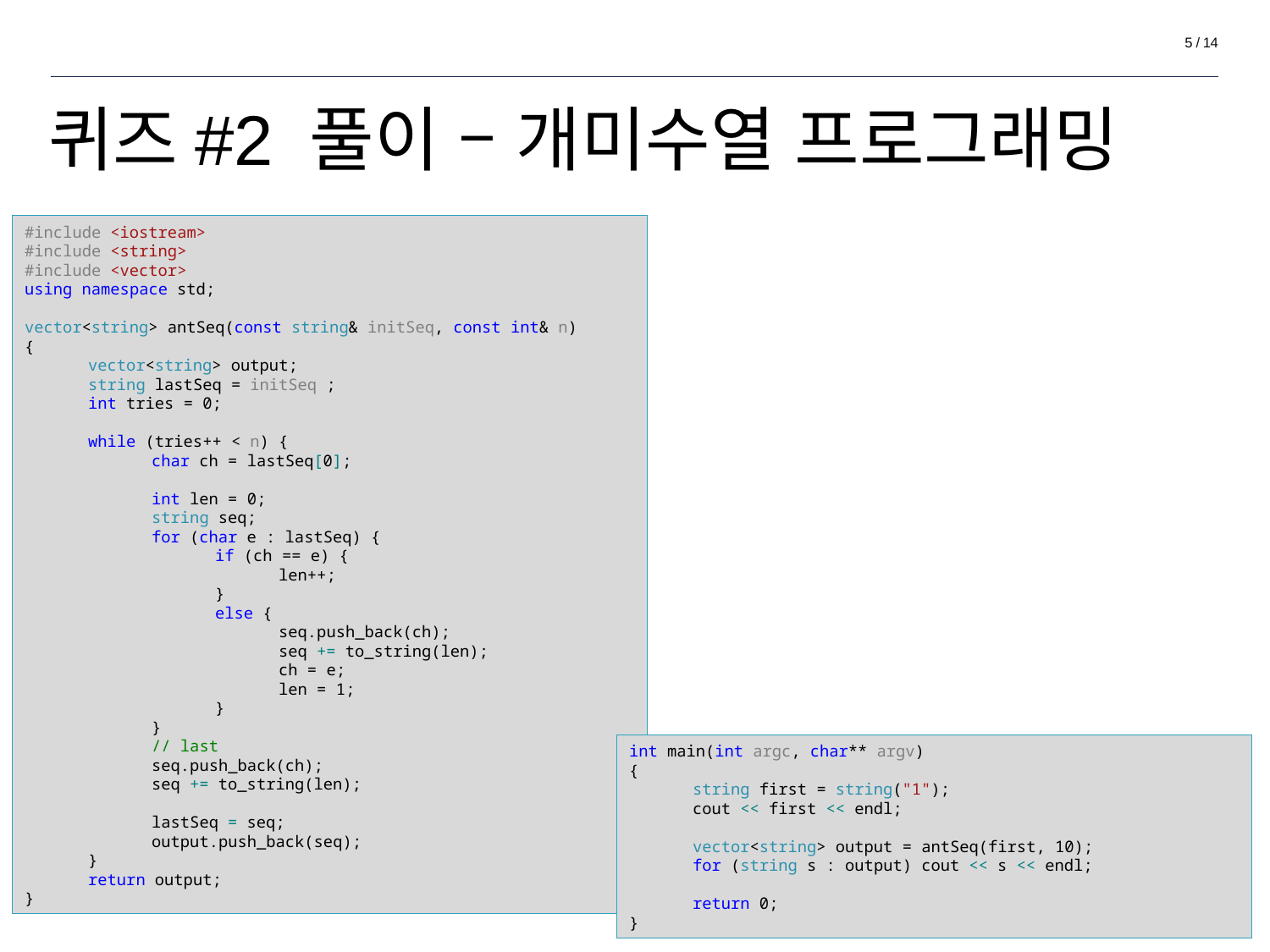

5 / 14
# 퀴즈#2 풀이 – 개미수열 프로그래밍
#include <iostream>
#include <string>
#include <vector>
using namespace std;

vector<string> antSeq(const string& initSeq, const int& n)
{
vector<string> output;
string lastSeq = initSeq ;
int tries = 0;

while (tries++ < n) {
char ch = lastSeq[0];

int len = 0;
string seq;
for (char e : lastSeq) {
if (ch == e) {
len++;
}
else {
seq.push_back(ch);
seq += to_string(len);
ch = e;
len = 1;
}
}
// last
seq.push_back(ch);
seq += to_string(len);

lastSeq = seq;
output.push_back(seq);
}
return output;
}
int main(int argc, char** argv)
{
string first = string("1");
cout << first << endl;

vector<string> output = antSeq(first, 10);
for (string s : output) cout << s << endl;

return 0;
}